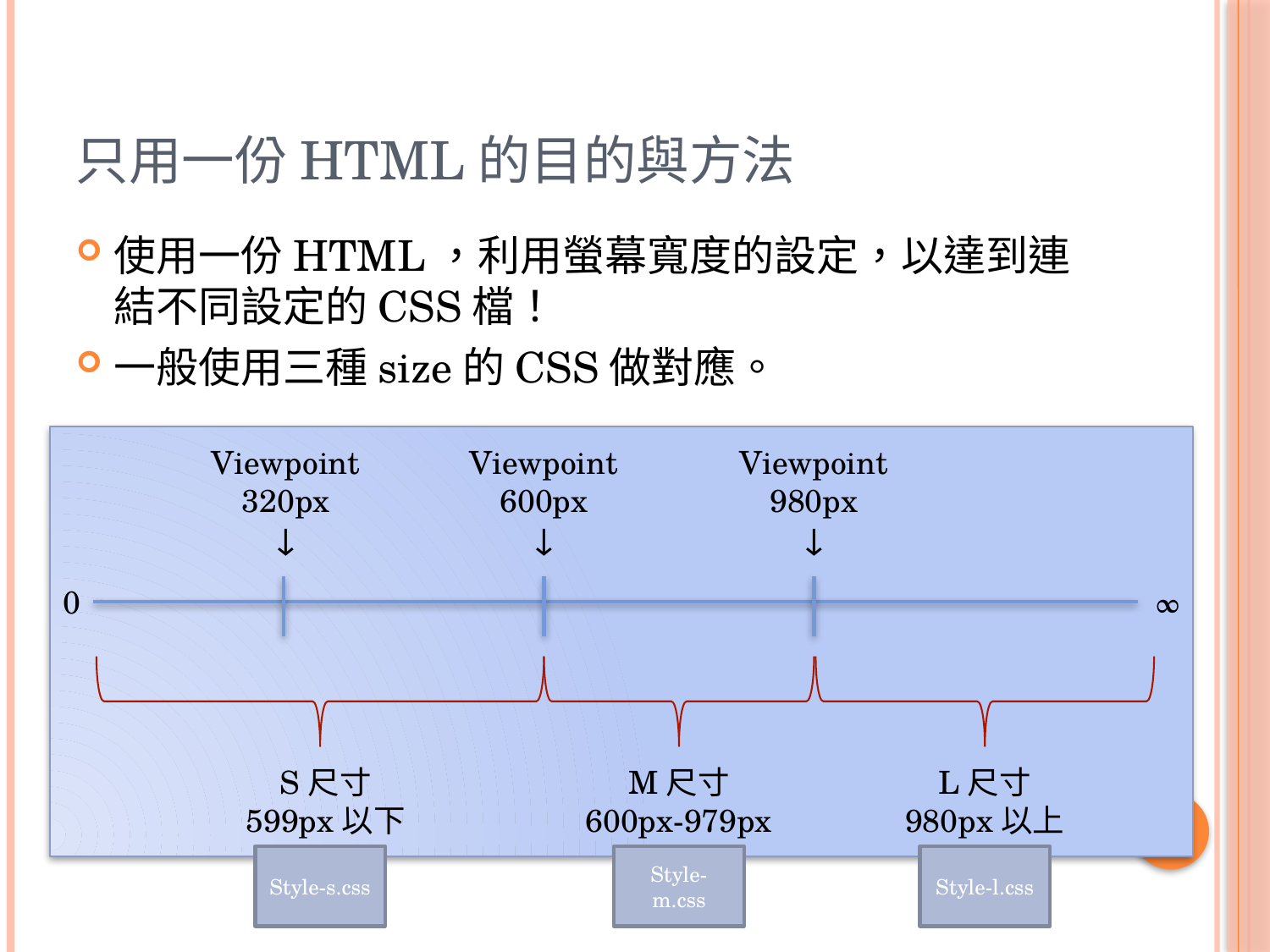

# 只用一份html的目的與方法
使用一份HTML，利用螢幕寬度的設定，以達到連結不同設定的CSS檔！
一般使用三種size的CSS做對應。

Viewpoint
320px
↓
Viewpoint
600px
↓
Viewpoint
980px
↓

0
∞
M尺寸
600px-979px
S尺寸
599px以下
L尺寸
980px以上
Style-s.css
Style-m.css
Style-l.css